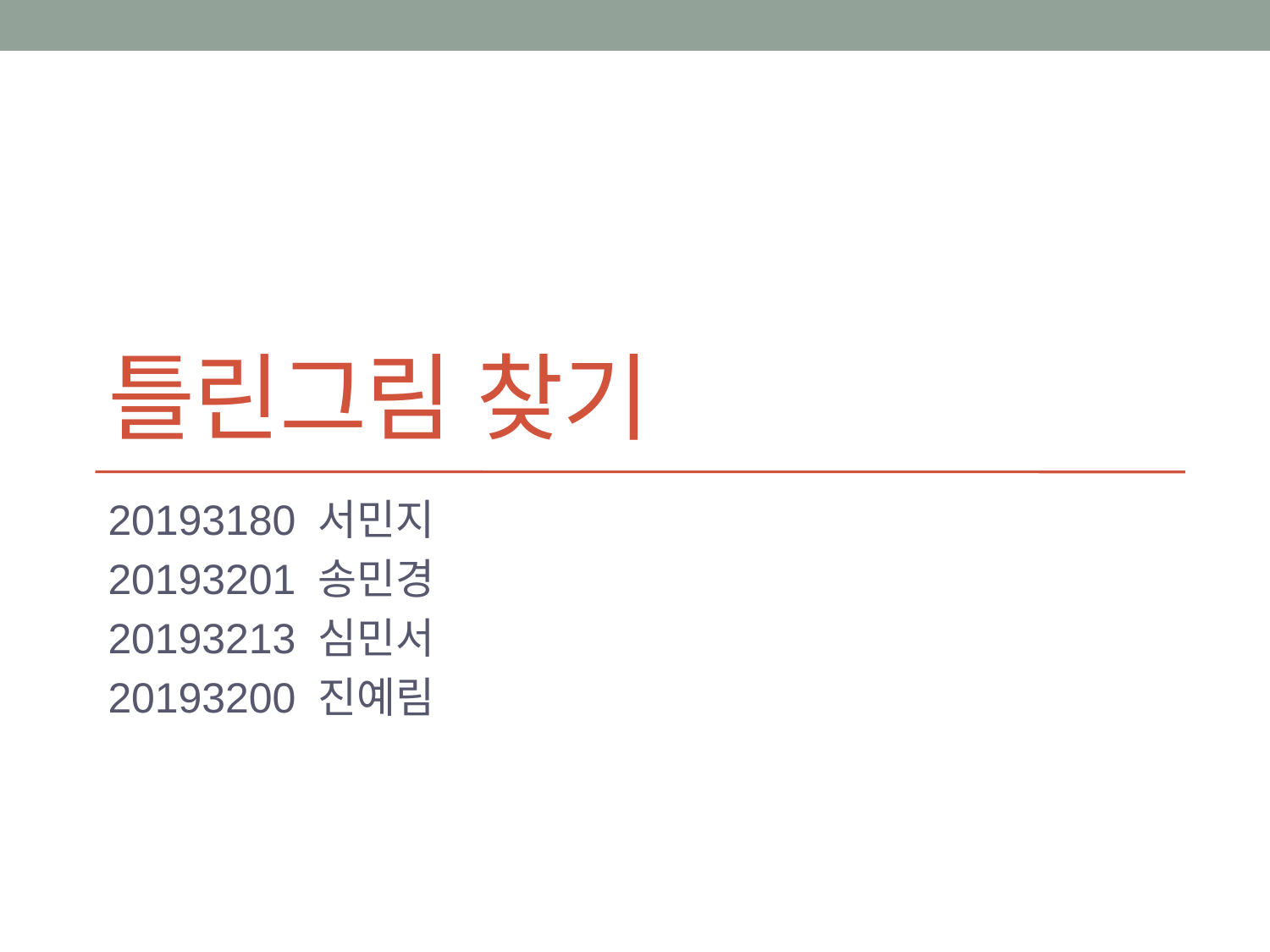

# 틀린그림 찾기
20193180 서민지
20193201 송민경
20193213 심민서
20193200 진예림